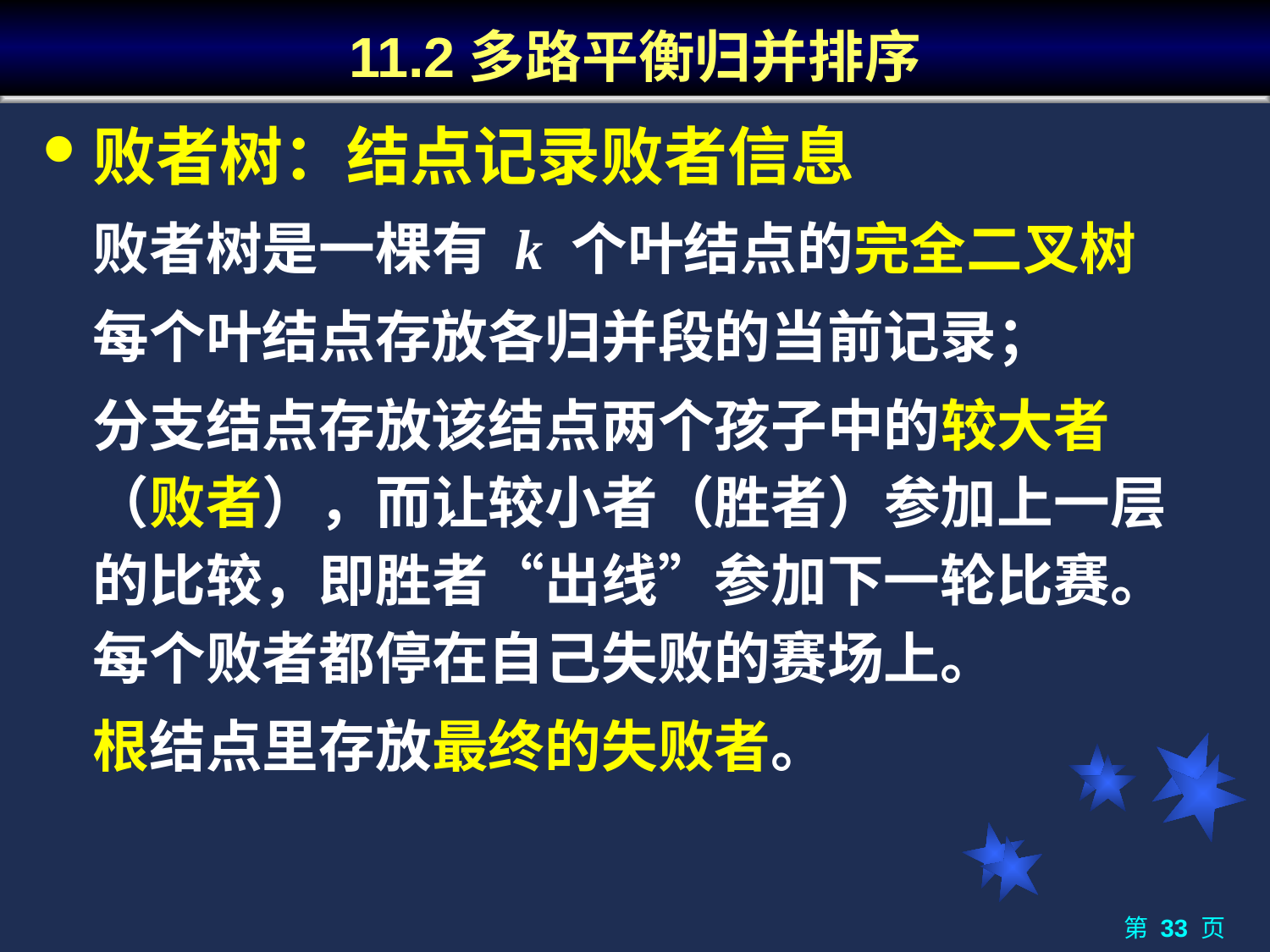

# 11.2多路平衡归并排序
败者树：结点记录败者信息
	败者树是一棵有 k 个叶结点的完全二叉树
	每个叶结点存放各归并段的当前记录；
	分支结点存放该结点两个孩子中的较大者（败者），而让较小者（胜者）参加上一层的比较，即胜者“出线”参加下一轮比赛。每个败者都停在自己失败的赛场上。
	根结点里存放最终的失败者。
第 33 页